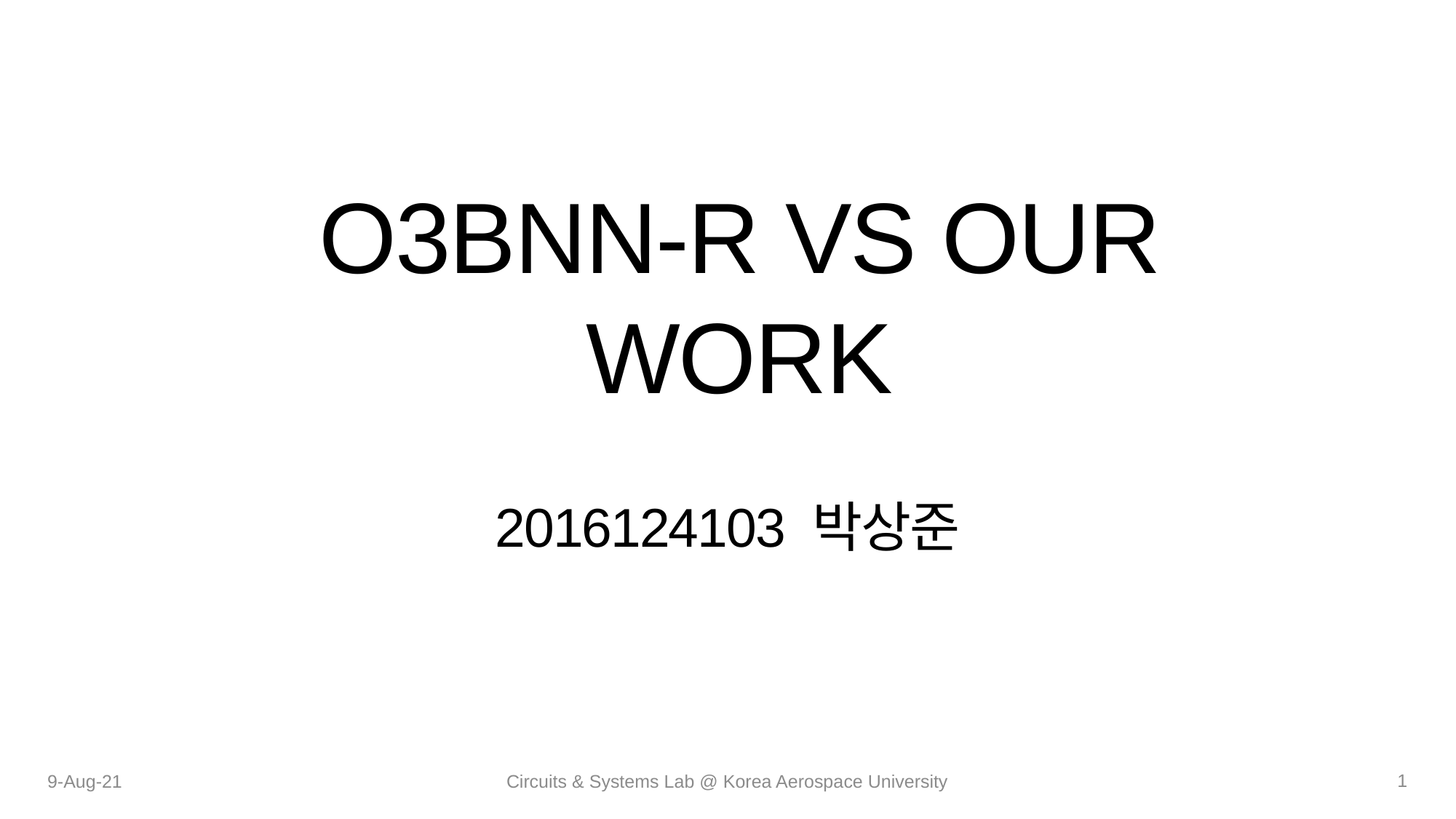

# O3BNN-R vs Our Work
2016124103 박상준
1
9-Aug-21
Circuits & Systems Lab @ Korea Aerospace University